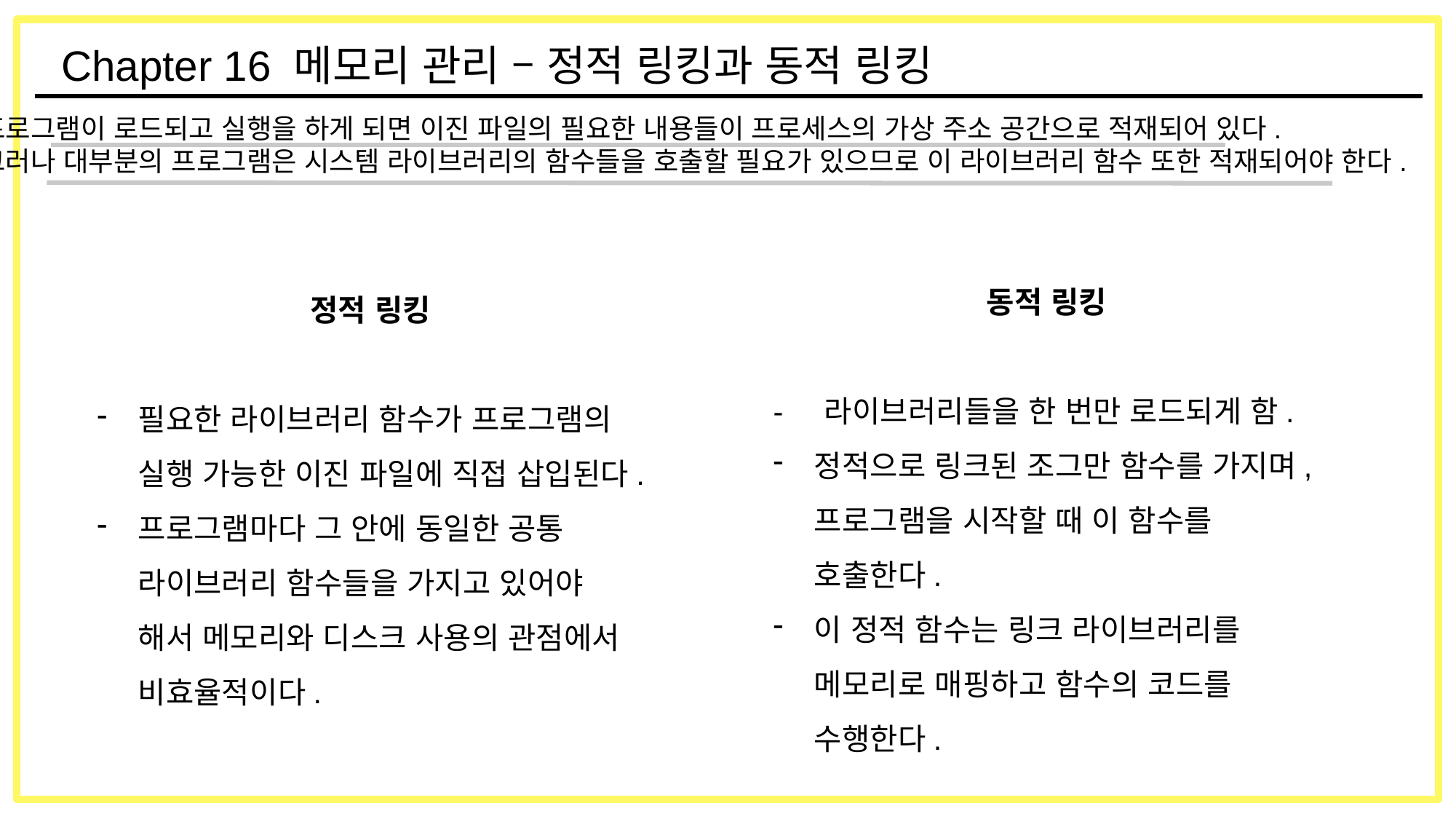

Chapter 16 메모리 관리 – 정적 링킹과 동적 링킹
프로그램이 로드되고 실행을 하게 되면 이진 파일의 필요한 내용들이 프로세스의 가상 주소 공간으로 적재되어 있다.
그러나 대부분의 프로그램은 시스템 라이브러리의 함수들을 호출할 필요가 있으므로 이 라이브러리 함수 또한 적재되어야 한다.
동적 링킹

-    라이브러리들을 한 번만 로드되게 함.
정적으로 링크된 조그만 함수를 가지며, 프로그램을 시작할 때 이 함수를 호출한다.
이 정적 함수는 링크 라이브러리를 메모리로 매핑하고 함수의 코드를 수행한다.
정적 링킹

필요한 라이브러리 함수가 프로그램의 실행 가능한 이진 파일에 직접 삽입된다.
프로그램마다 그 안에 동일한 공통 라이브러리 함수들을 가지고 있어야 해서 메모리와 디스크 사용의 관점에서 비효율적이다.